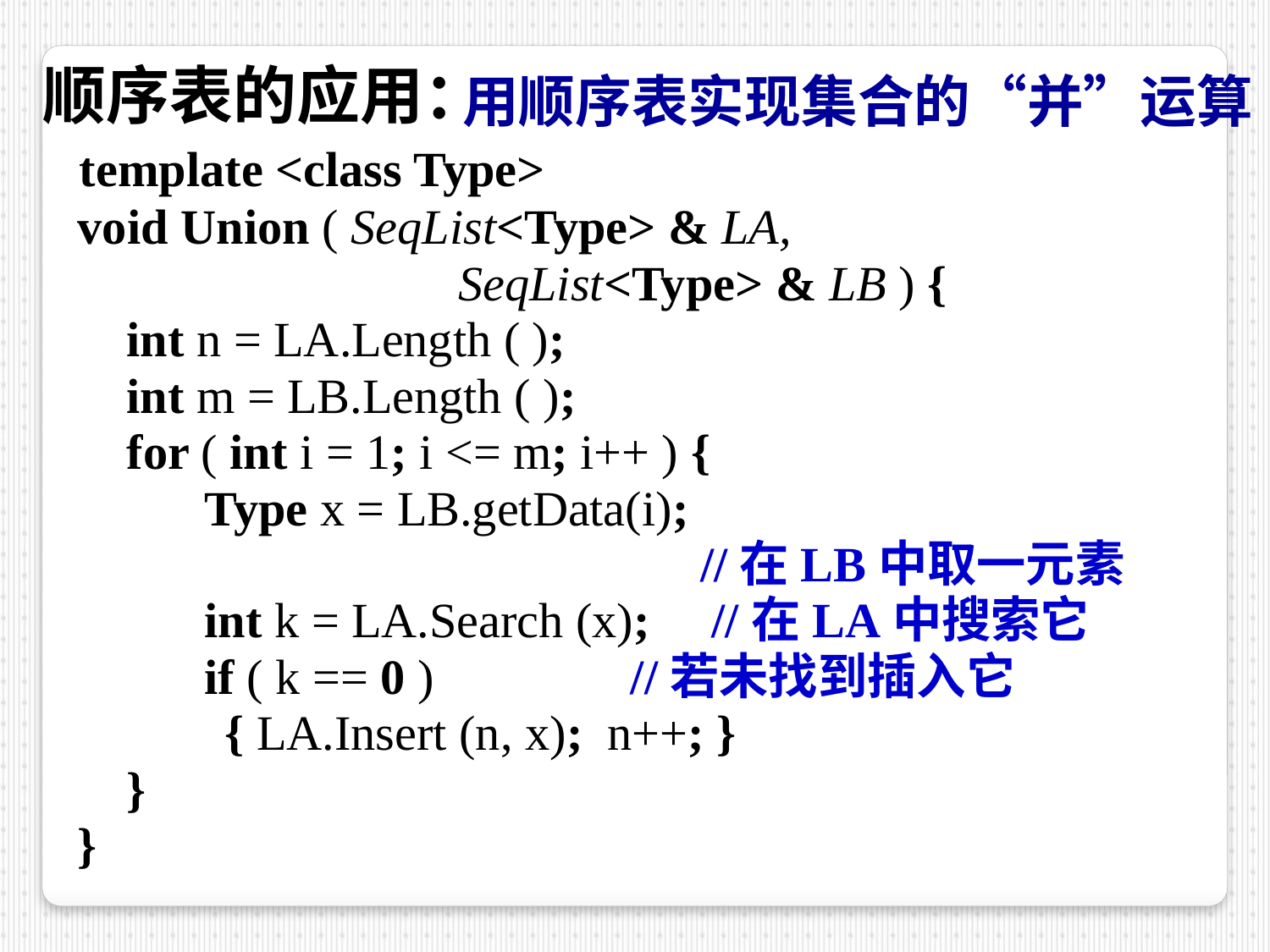

顺序表的应用：
用顺序表实现集合的“并”运算
 template <class Type>
 void Union ( SeqList<Type> & LA,
                                SeqList<Type> & LB ) {
     int n = LA.Length ( );
     int m = LB.Length ( );
     for ( int i = 1; i <= m; i++ ) {
	 Type x = LB.getData(i);
					//在LB中取一元素
	 int k = LA.Search (x);     //在LA中搜索它
	 if ( k == 0 )                //若未找到插入它
             { LA.Insert (n, x);  n++; }
     }
 }